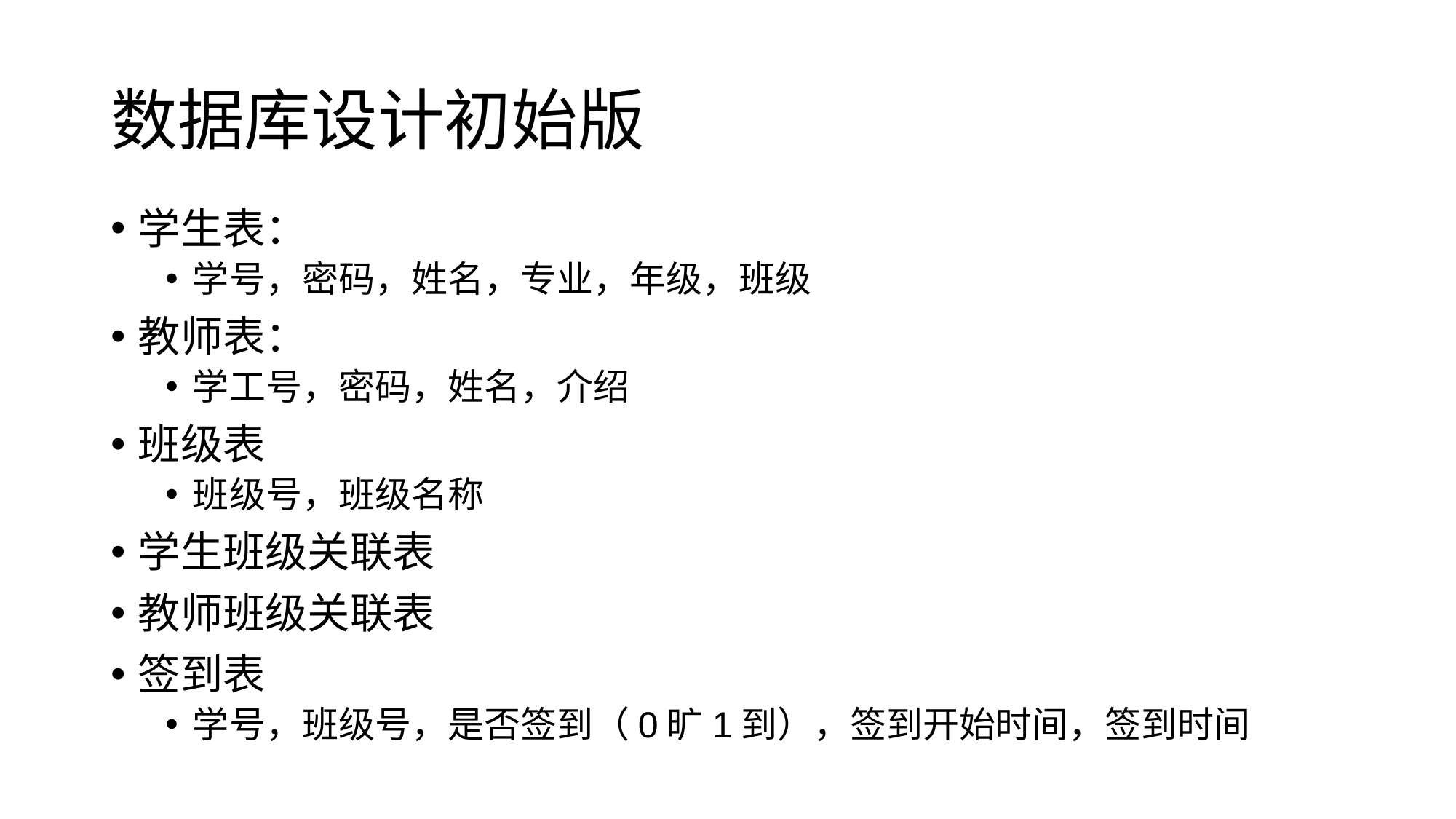

# 数据库设计初始版
学生表：
学号，密码，姓名，专业，年级，班级
教师表：
学工号，密码，姓名，介绍
班级表
班级号，班级名称
学生班级关联表
教师班级关联表
签到表
学号，班级号，是否签到（0旷1到），签到开始时间，签到时间